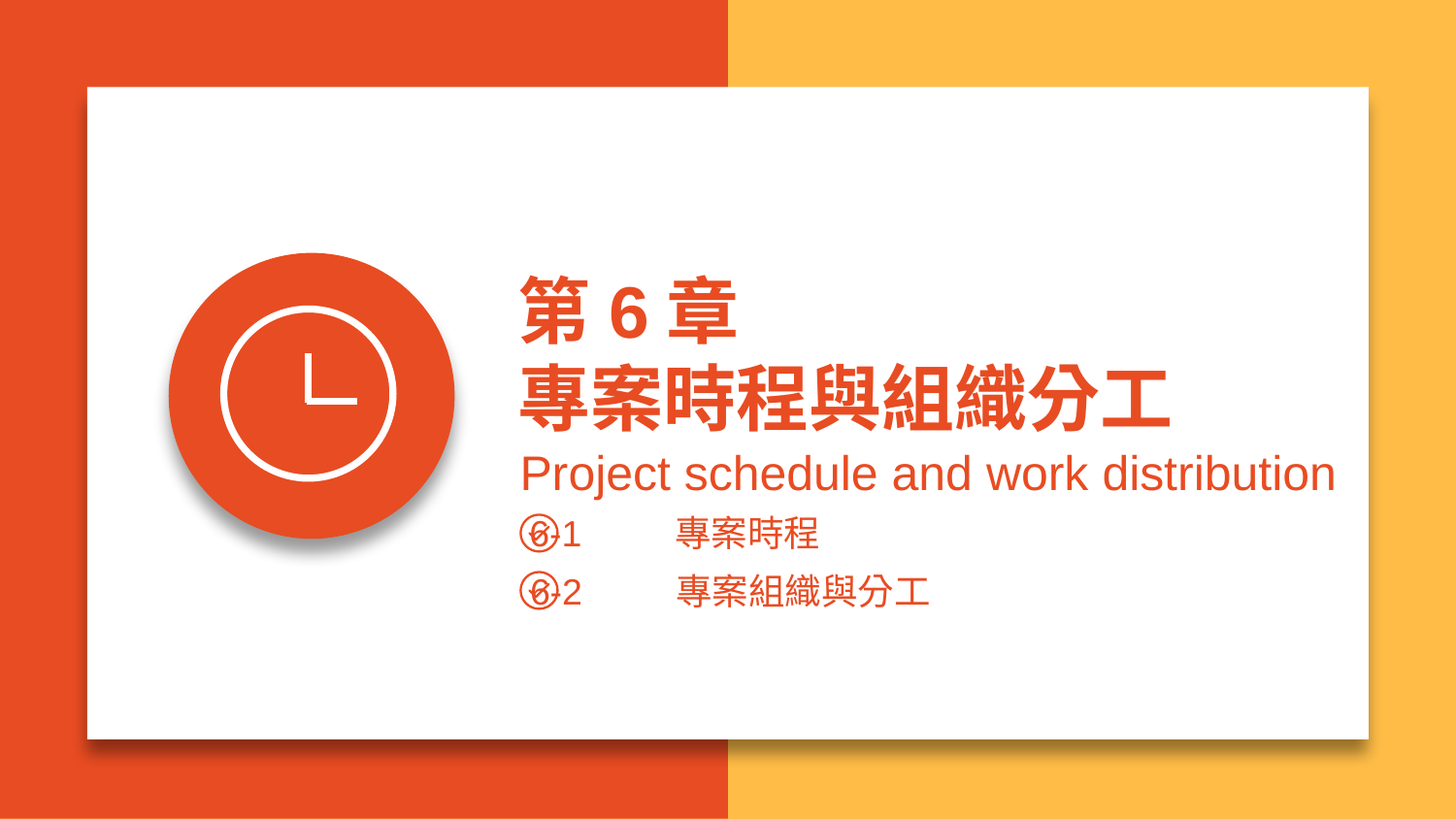

第6章
專案時程與組織分工

Project schedule and work distribution
6-1 	專案時程

6-2 	專案組織與分工